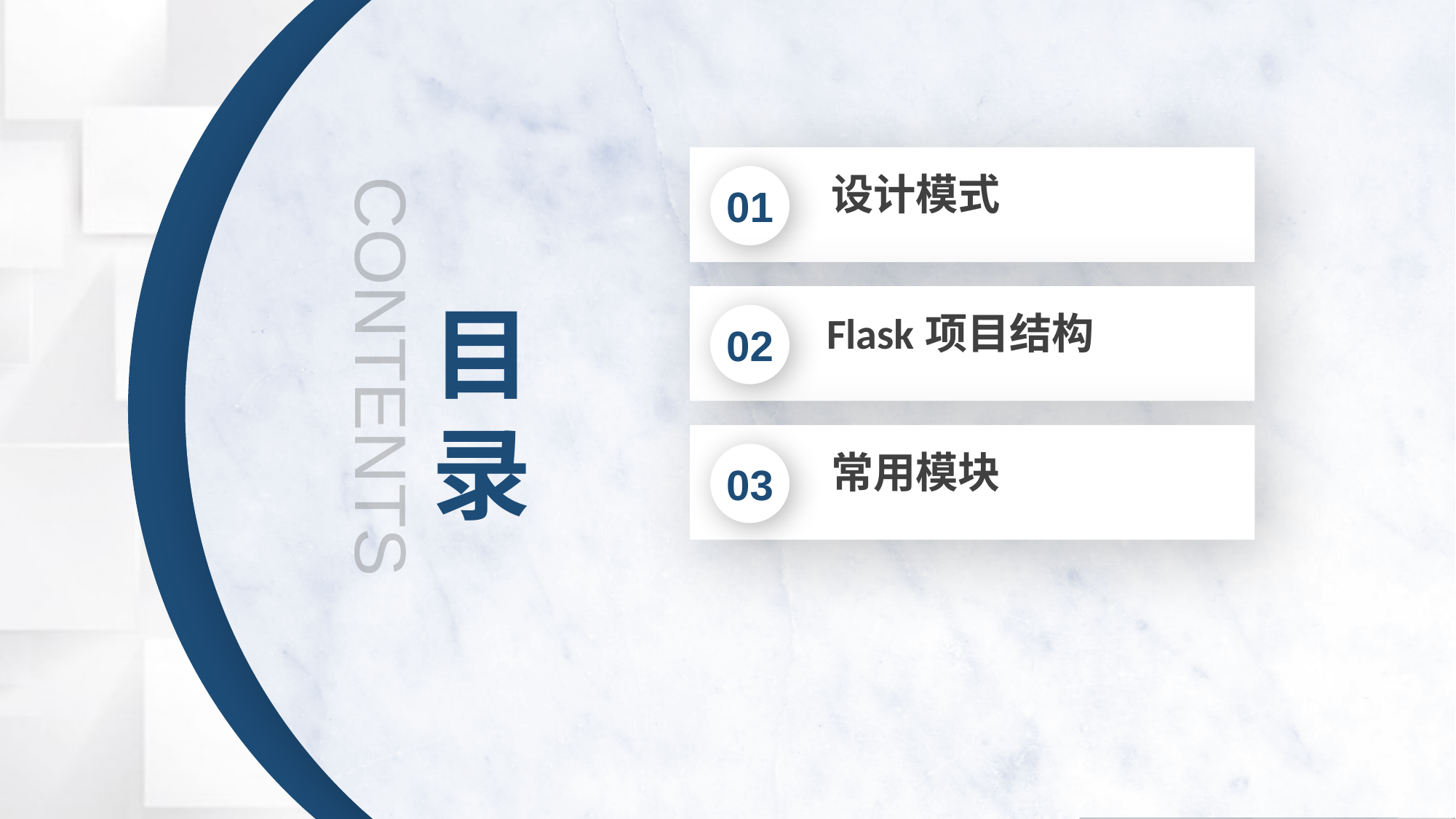

设计模式
01
目录

Flask项目结构
02
CONTENTS

常用模块
03